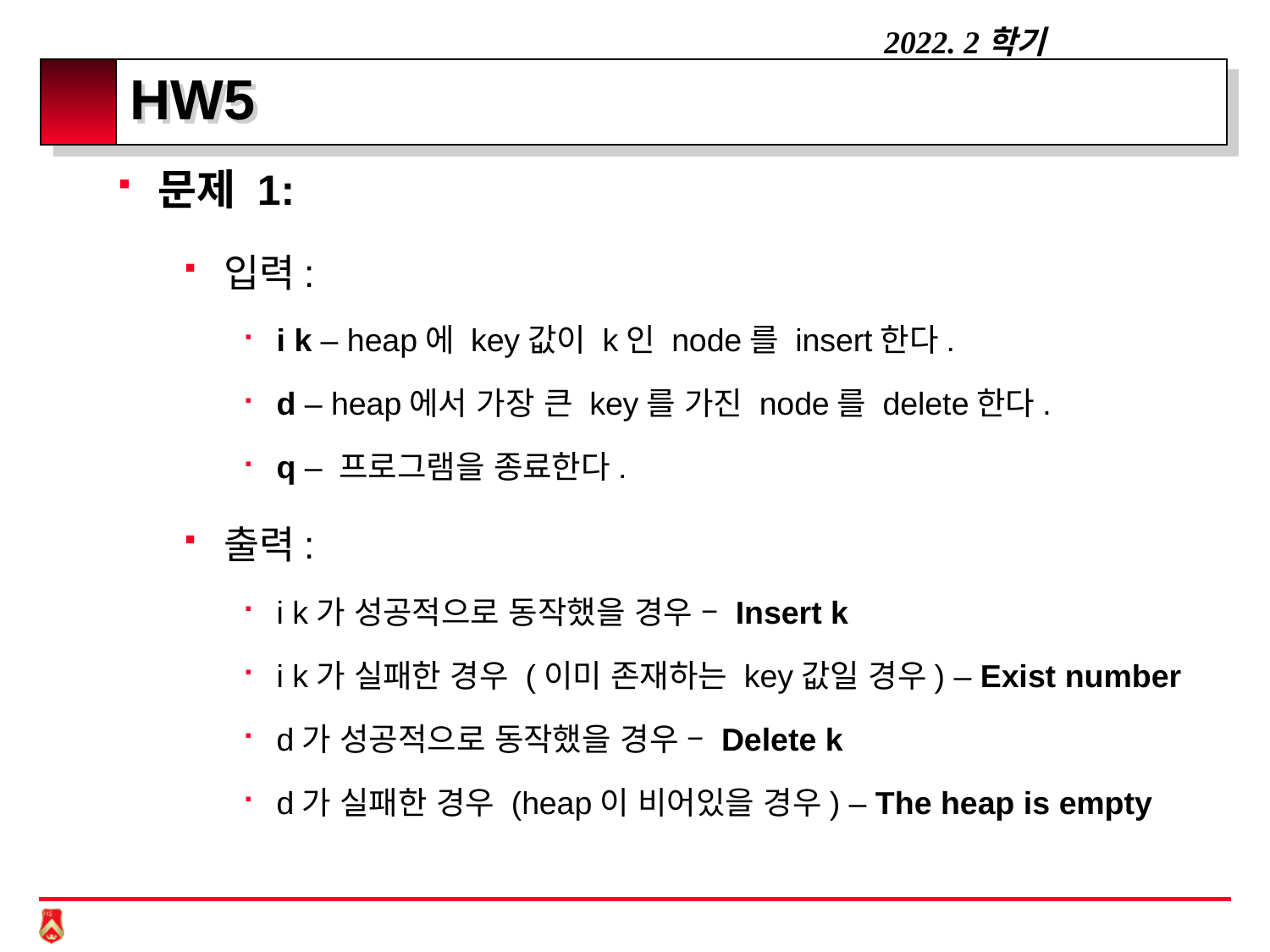

# HW5
문제 1:
입력:
i k – heap에 key값이 k인 node를 insert한다.
d – heap에서 가장 큰 key를 가진 node를 delete한다.
q – 프로그램을 종료한다.
출력:
i k가 성공적으로 동작했을 경우 – Insert k
i k가 실패한 경우 (이미 존재하는 key값일 경우) – Exist number
d가 성공적으로 동작했을 경우 – Delete k
d가 실패한 경우 (heap이 비어있을 경우) – The heap is empty